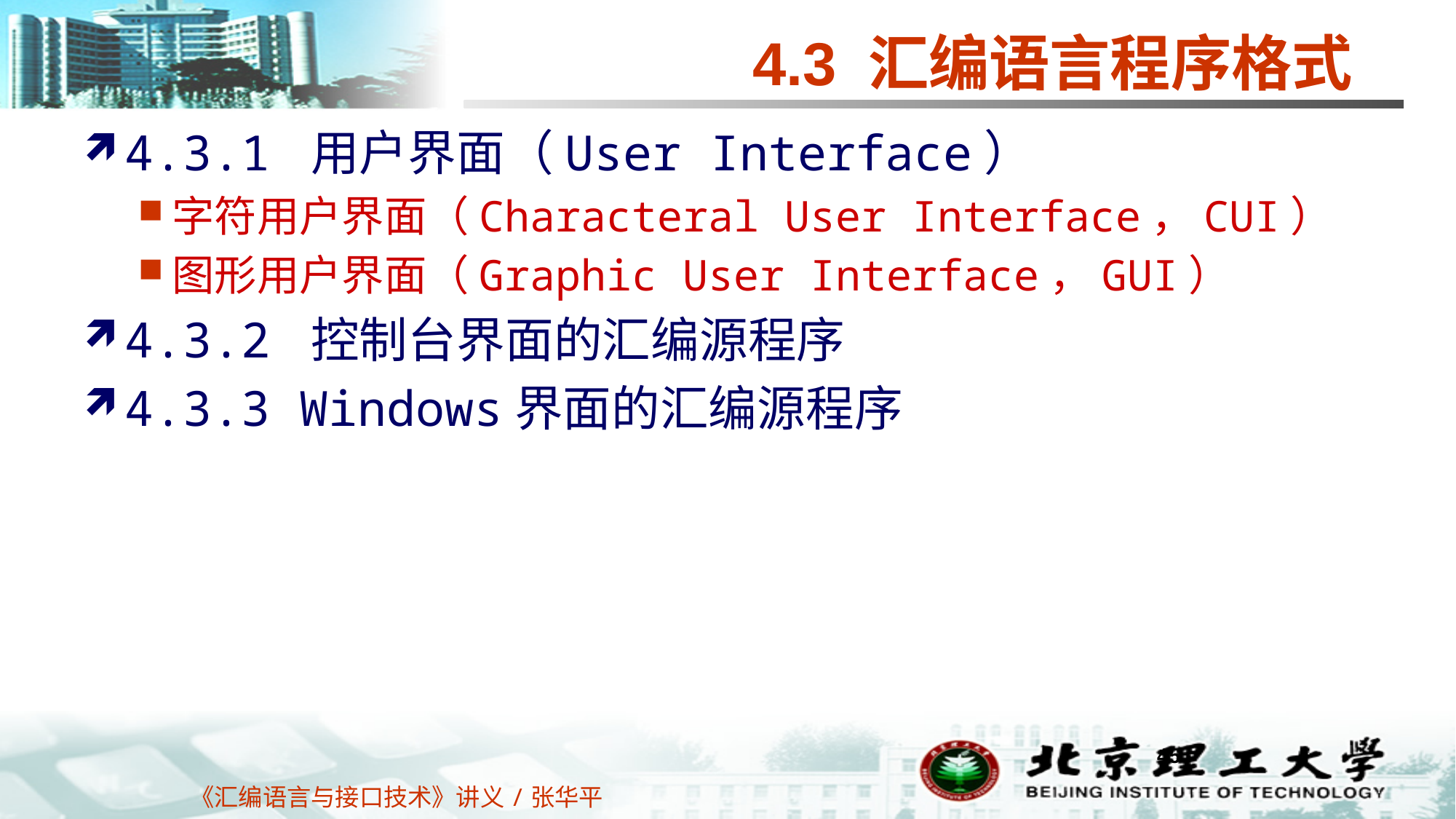

4.3.1 用户界面（User Interface）
字符用户界面（Characteral User Interface，CUI）
图形用户界面（Graphic User Interface，GUI）
4.3.2 控制台界面的汇编源程序
4.3.3 Windows界面的汇编源程序
4.3 汇编语言程序格式
45